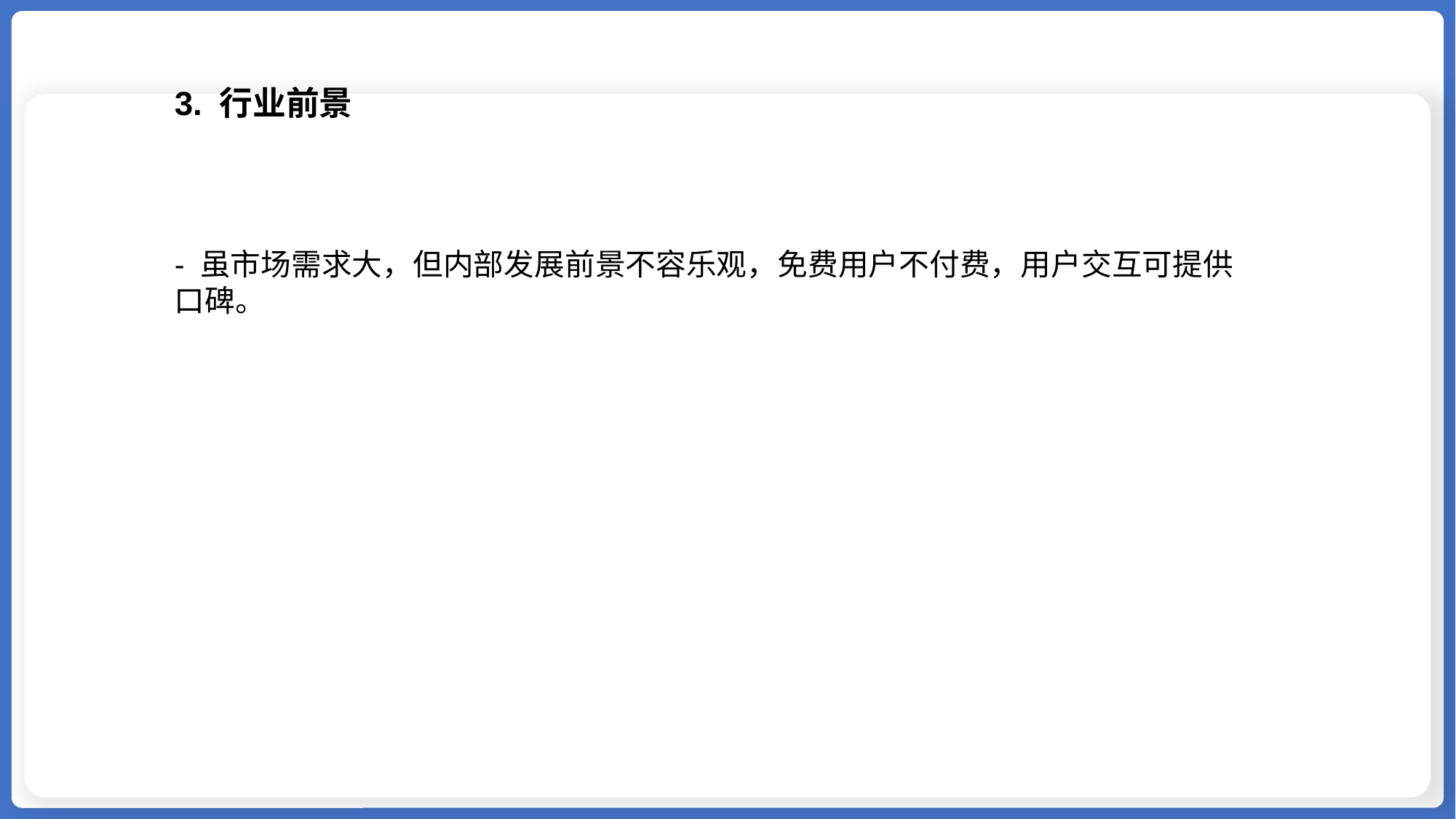

3. 行业前景

- 虽市场需求大，但内部发展前景不容乐观，免费用户不付费，用户交互可提供口碑。